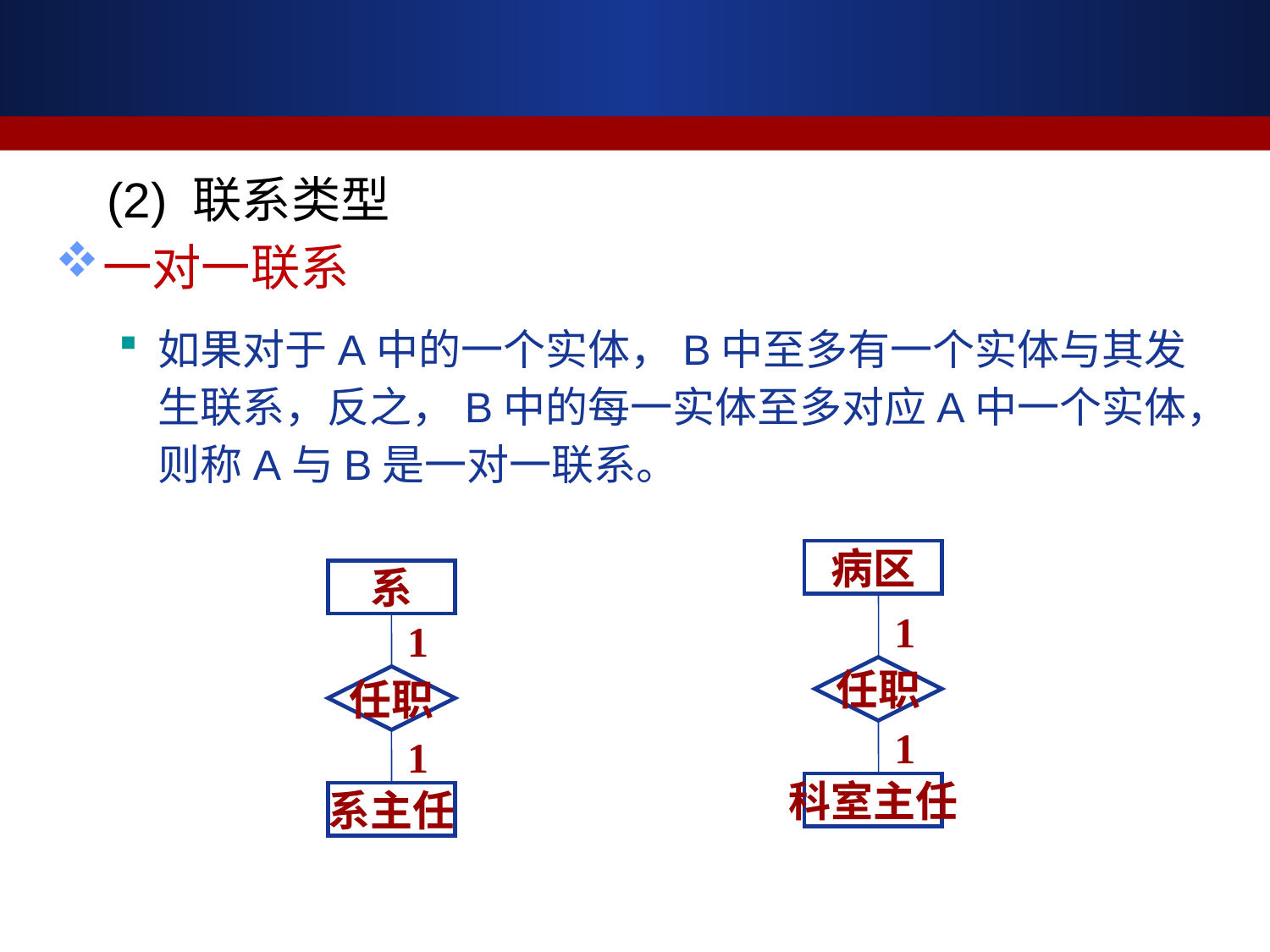

(2) 联系类型

一对一联系
如果对于A中的一个实体，B中至多有一个实体与其发生联系，反之，B中的每一实体至多对应A中一个实体，则称A与B是一对一联系。

病区

1
任职

1
科室主任
系

任职

系主任
1
1